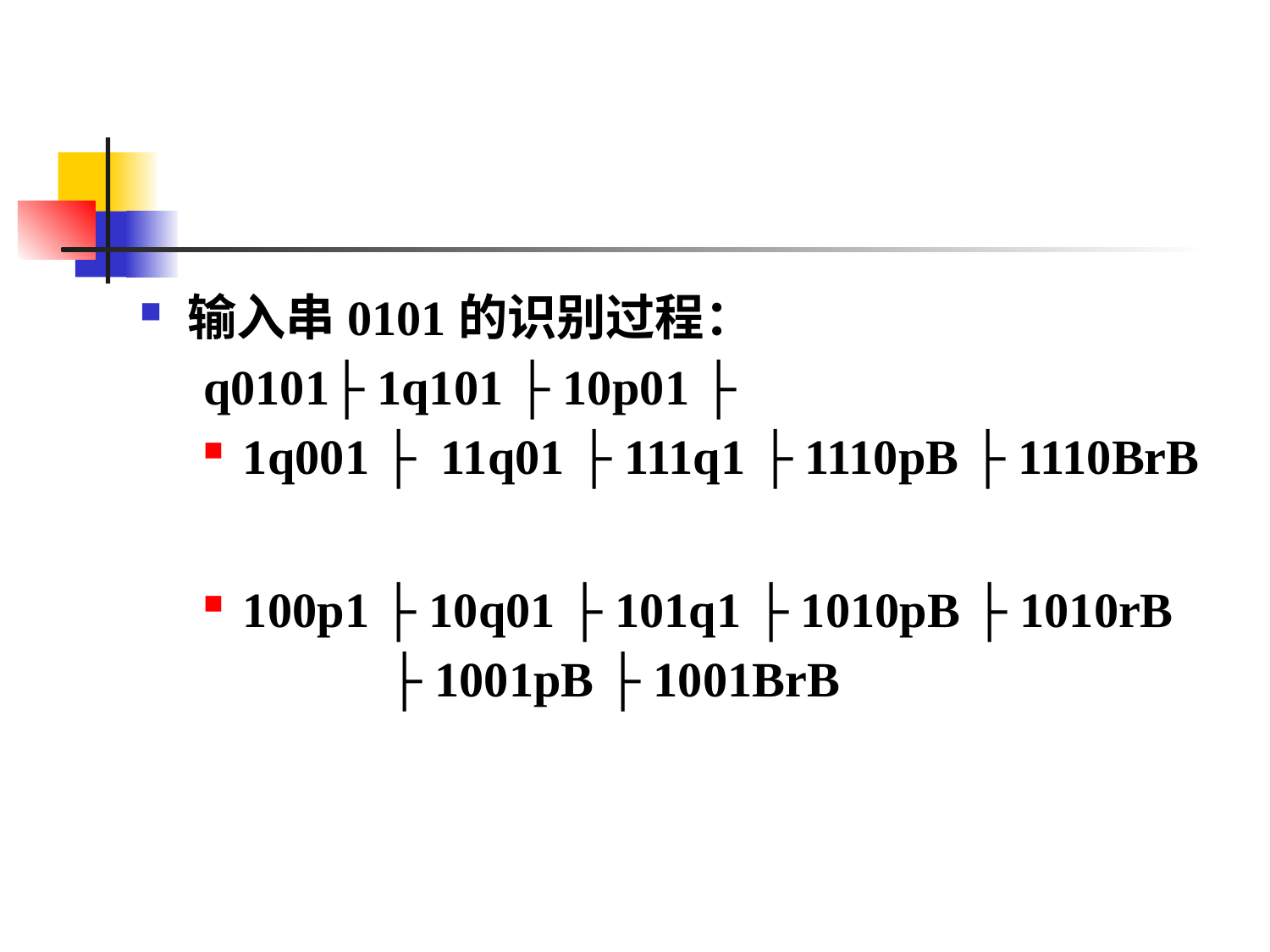

#
输入串0101的识别过程：
q0101├ 1q101 ├ 10p01 ├
1q001 ├  11q01 ├ 111q1 ├ 1110pB ├ 1110BrB

100p1 ├ 10q01 ├ 101q1 ├ 1010pB ├ 1010rB
               ├ 1001pB ├ 1001BrB